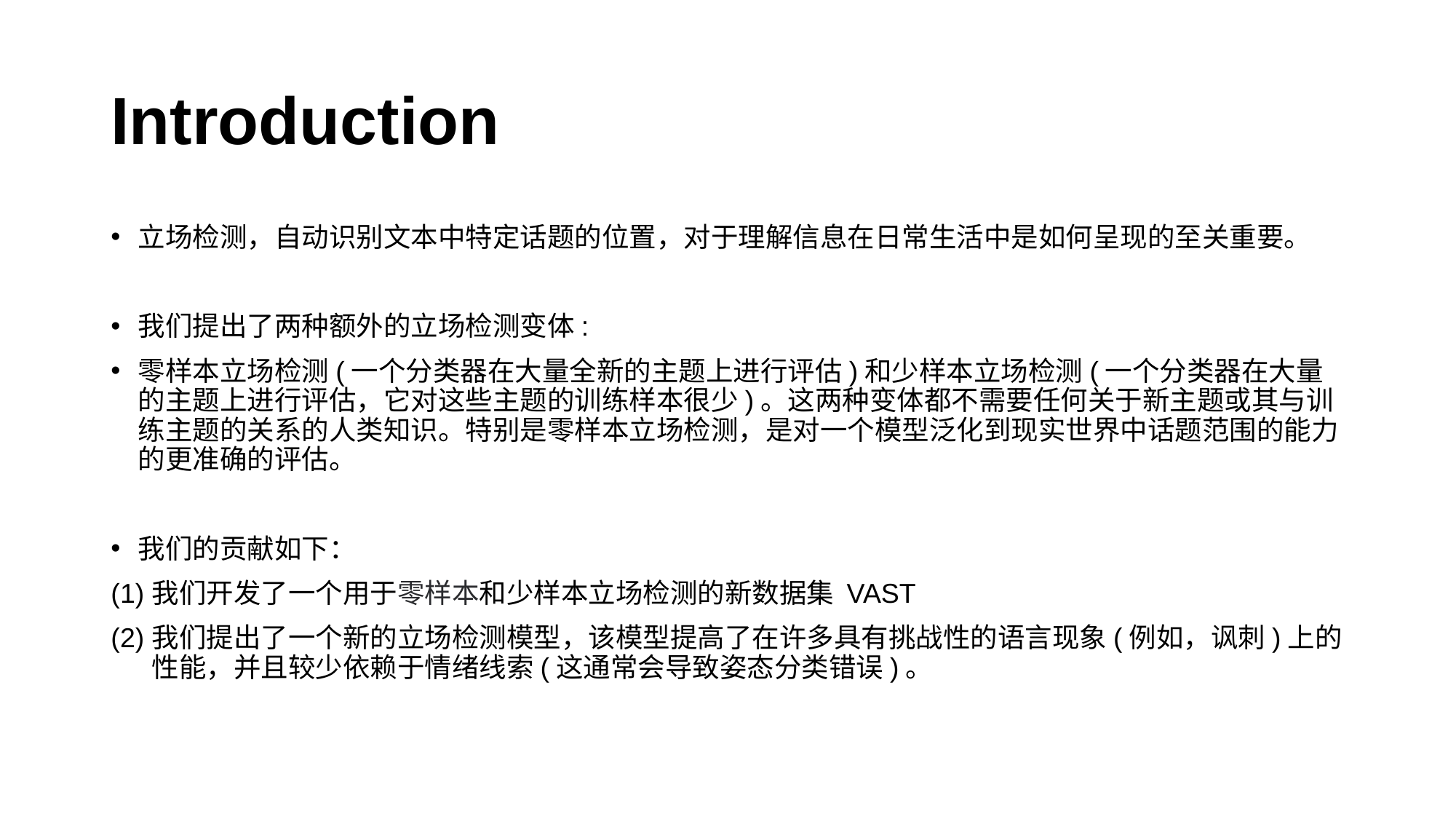

# Introduction
立场检测，自动识别文本中特定话题的位置，对于理解信息在日常生活中是如何呈现的至关重要。

我们提出了两种额外的立场检测变体:
零样本立场检测(一个分类器在大量全新的主题上进行评估)和少样本立场检测(一个分类器在大量的主题上进行评估，它对这些主题的训练样本很少)。这两种变体都不需要任何关于新主题或其与训练主题的关系的人类知识。特别是零样本立场检测，是对一个模型泛化到现实世界中话题范围的能力的更准确的评估。

我们的贡献如下：
我们开发了一个用于零样本和少样本立场检测的新数据集 VAST
我们提出了一个新的立场检测模型，该模型提高了在许多具有挑战性的语言现象(例如，讽刺)上的性能，并且较少依赖于情绪线索(这通常会导致姿态分类错误)。